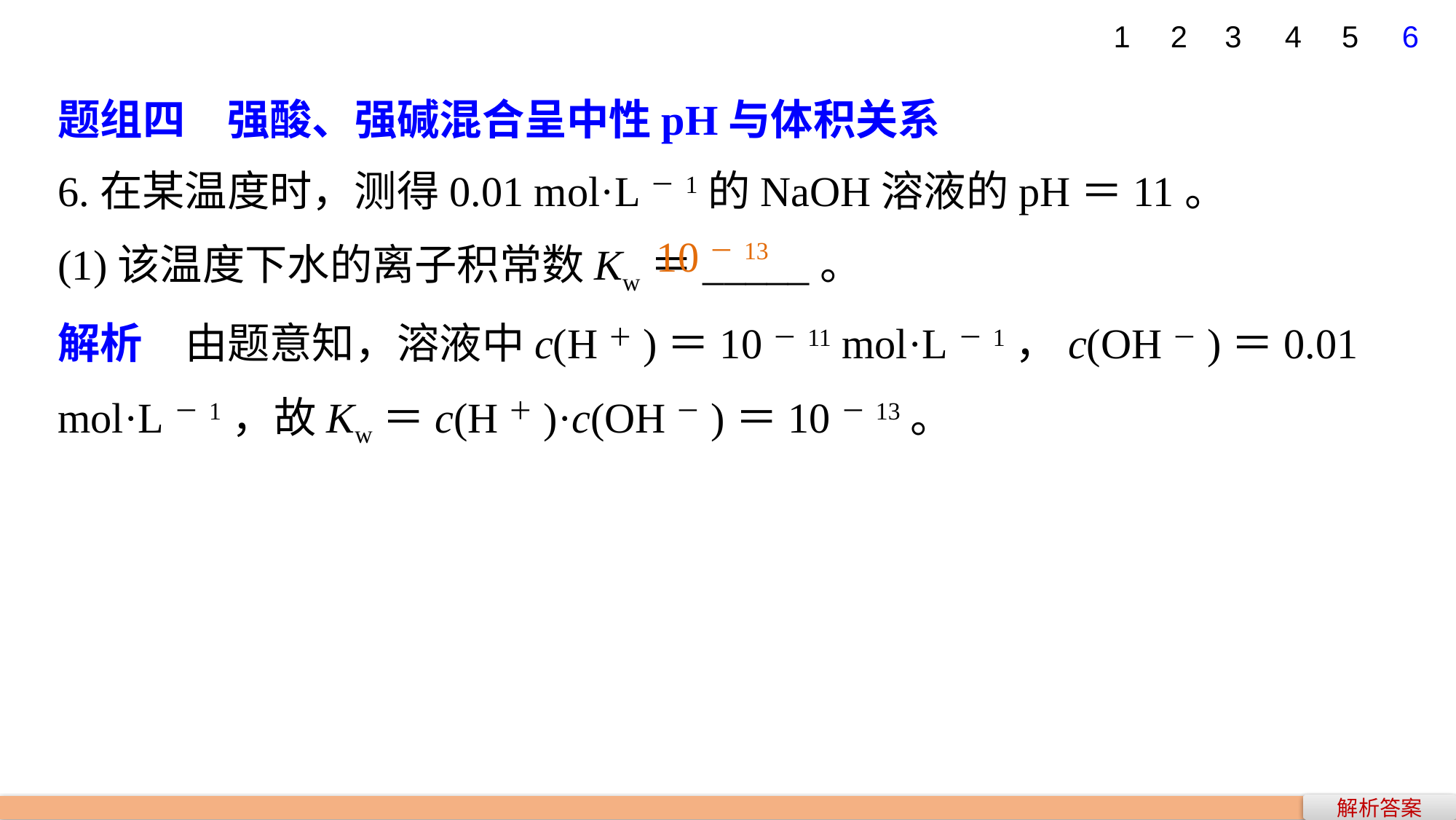

1
2
3
4
5
6
题组四　强酸、强碱混合呈中性pH与体积关系
6.在某温度时，测得0.01 mol·L－1的NaOH溶液的pH＝11。
(1)该温度下水的离子积常数Kw＝_____。
解析　由题意知，溶液中c(H＋)＝10－11 mol·L－1，c(OH－)＝0.01 mol·L－1，故Kw＝c(H＋)·c(OH－)＝10－13。
10－13
解析答案